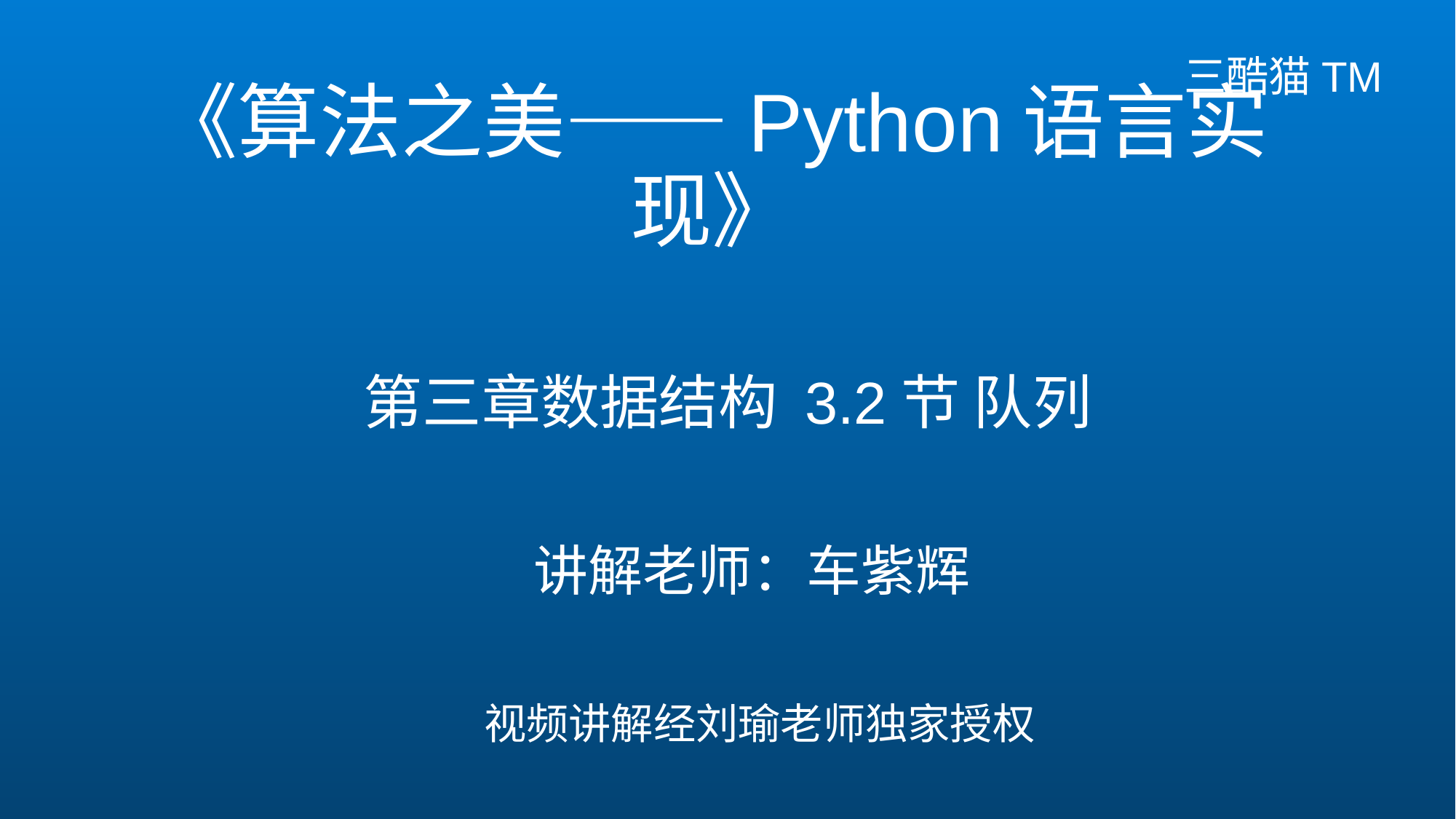

三酷猫TM
# 《算法之美——Python语言实现》
第三章数据结构 3.2节 队列

 讲解老师：车紫辉
视频讲解经刘瑜老师独家授权